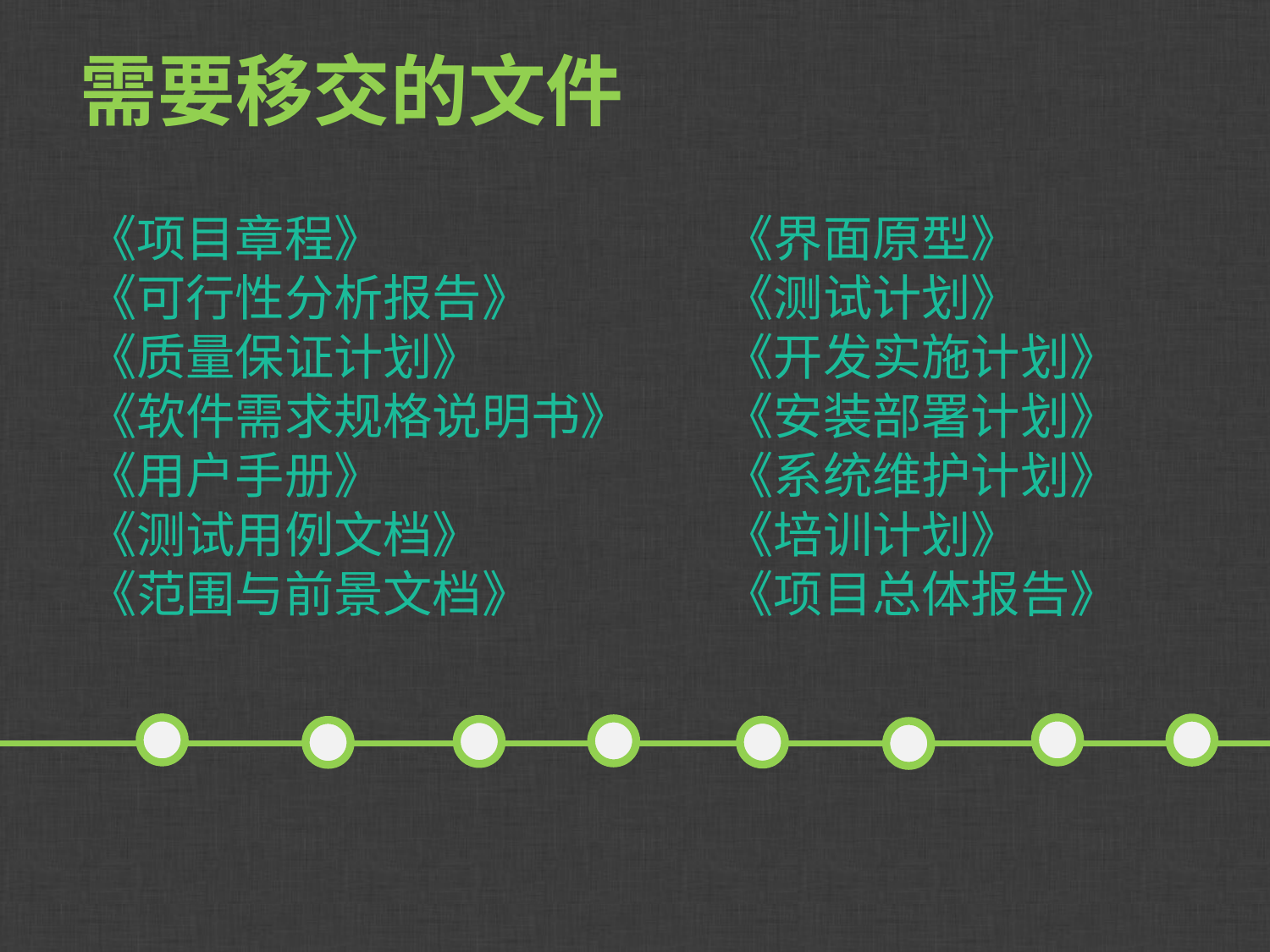

需要移交的文件
《项目章程》
《可行性分析报告》
《质量保证计划》
《软件需求规格说明书》
《用户手册》
《测试用例文档》
《范围与前景文档》
《界面原型》
《测试计划》
《开发实施计划》
《安装部署计划》
《系统维护计划》
《培训计划》
《项目总体报告》